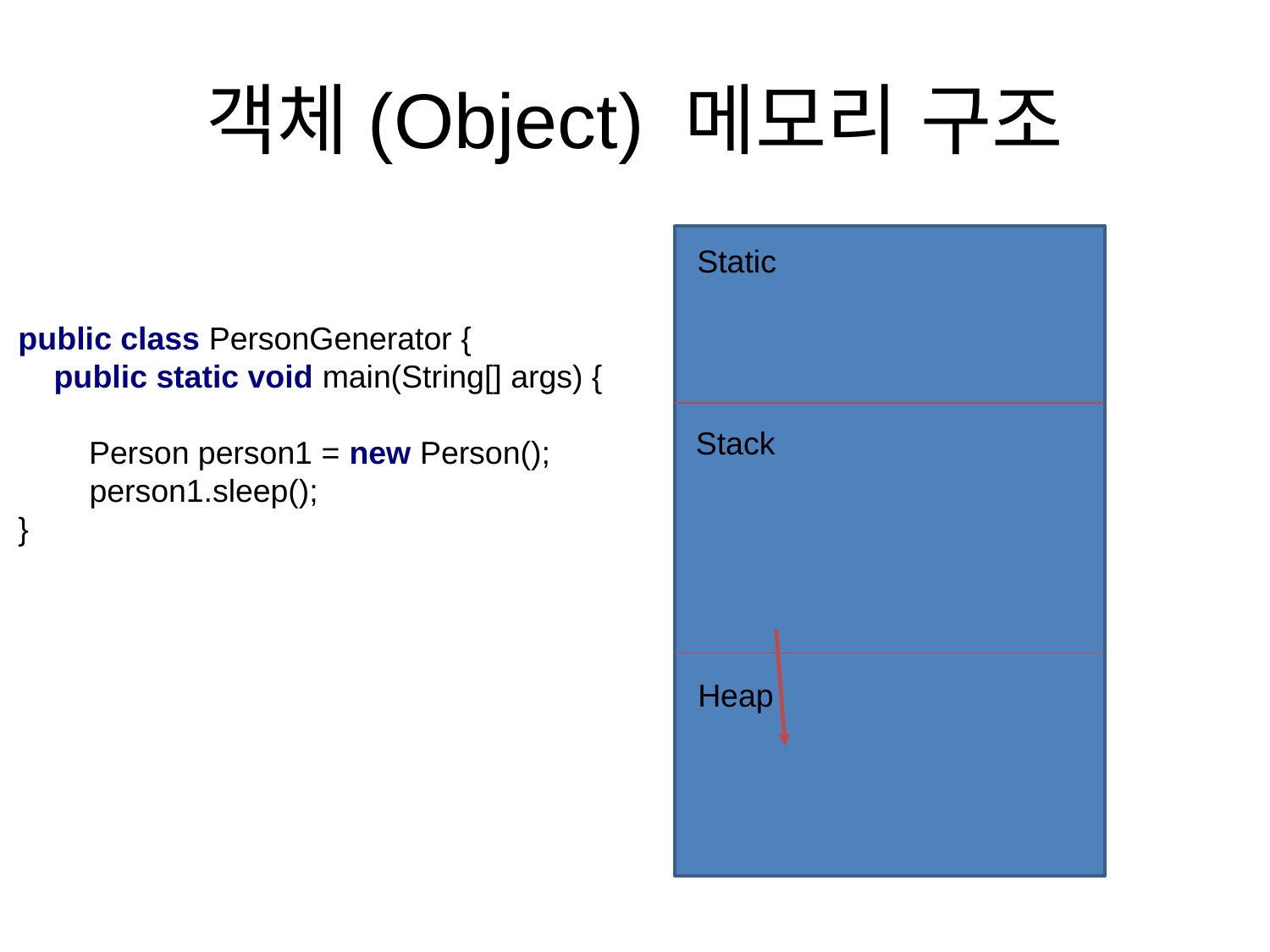

# 객체(Object) 메모리 구조

Static
public class PersonGenerator {
    public static void main(String[] args) {
        Person person1 = new Person();
        person1.sleep();
}
Stack
Heap